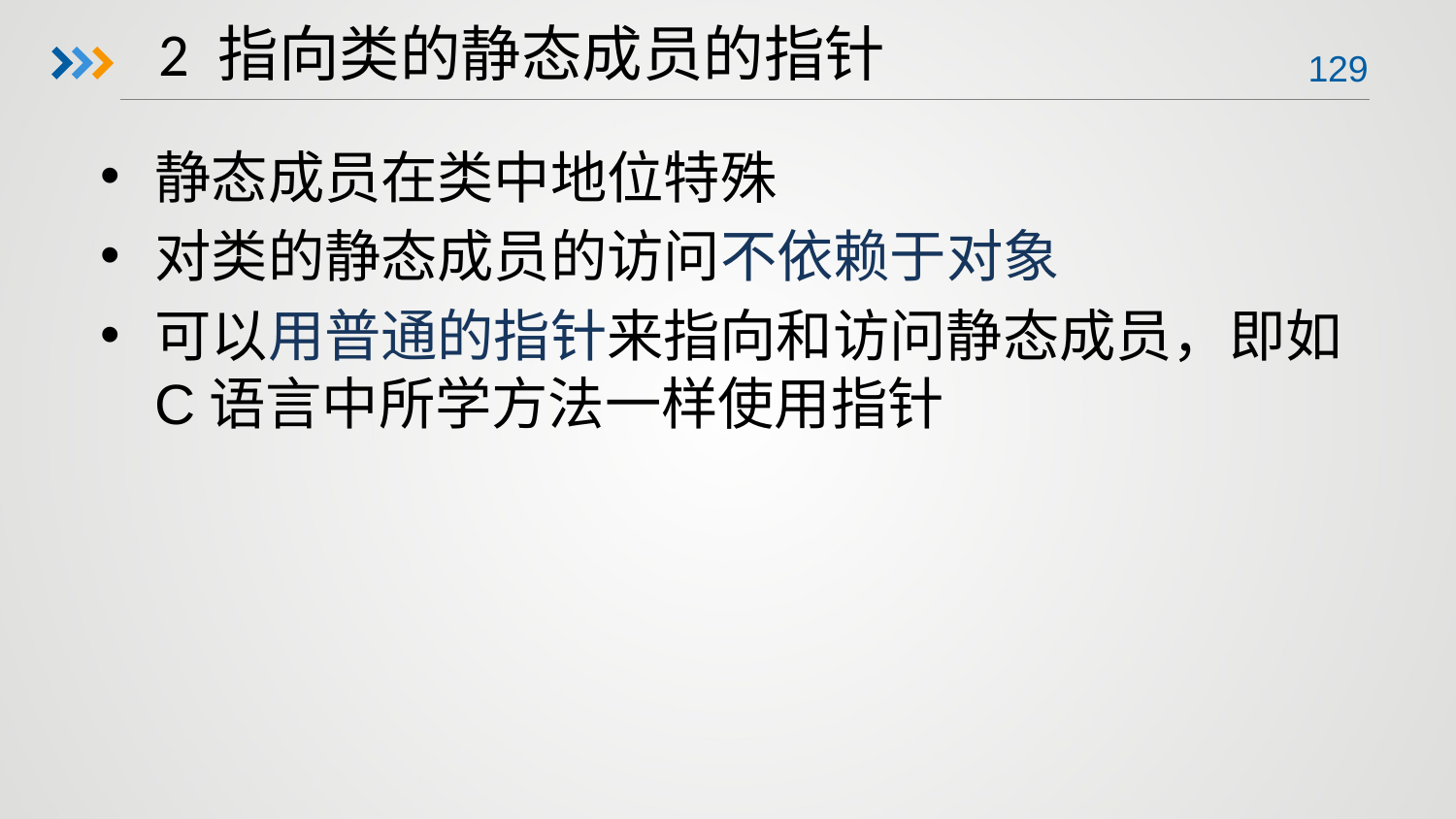

2 指向类的静态成员的指针
静态成员在类中地位特殊
对类的静态成员的访问不依赖于对象
可以用普通的指针来指向和访问静态成员，即如C语言中所学方法一样使用指针